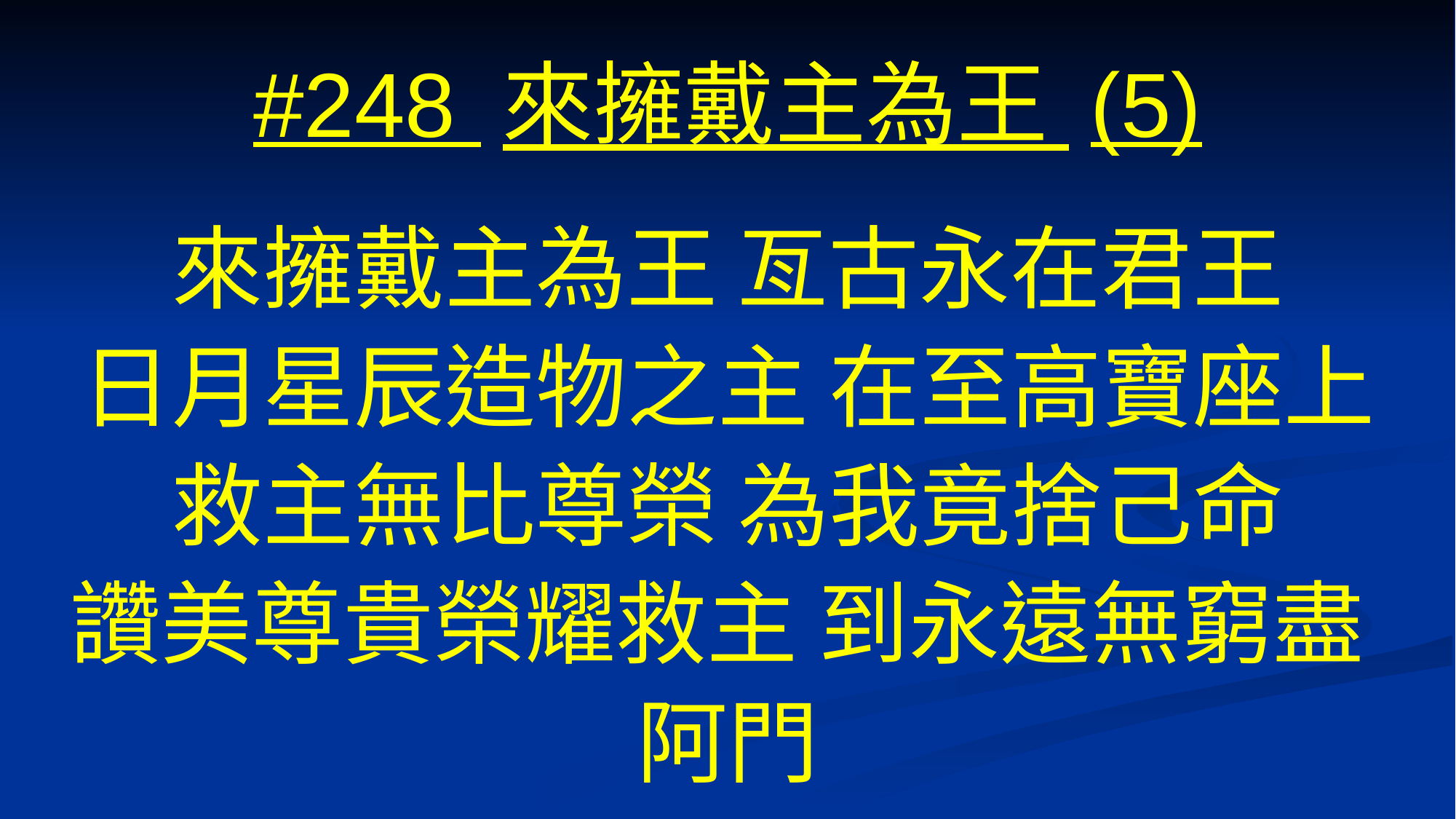

# #248 來擁戴主為王 (5)
來擁戴主為王 亙古永在君王
日月星辰造物之主 在至高寶座上
救主無比尊榮 為我竟捨己命
讚美尊貴榮耀救主 到永遠無窮盡
阿門